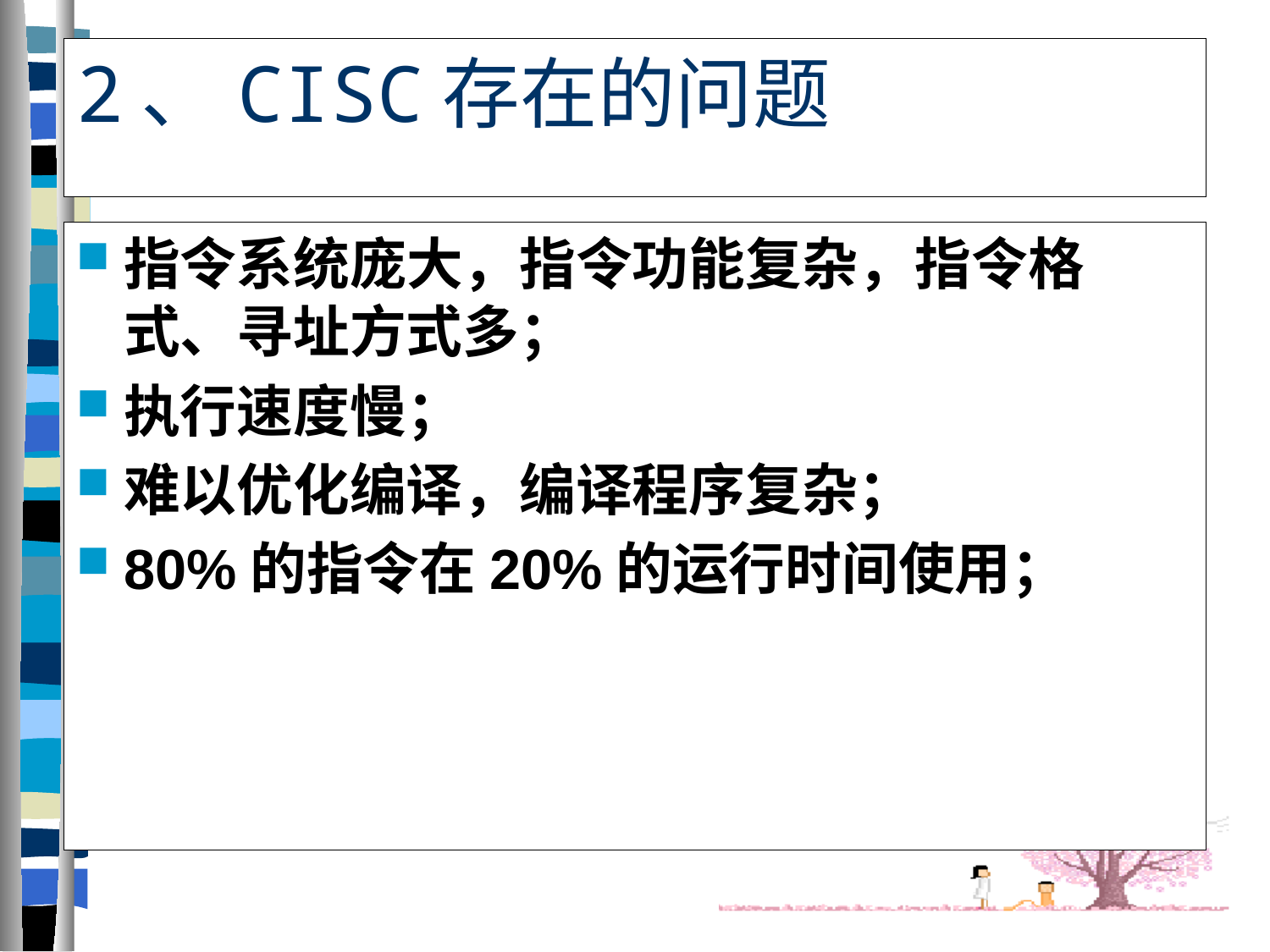

# 2、CISC存在的问题
指令系统庞大，指令功能复杂，指令格式、寻址方式多；
执行速度慢；
难以优化编译，编译程序复杂；
80%的指令在20%的运行时间使用；